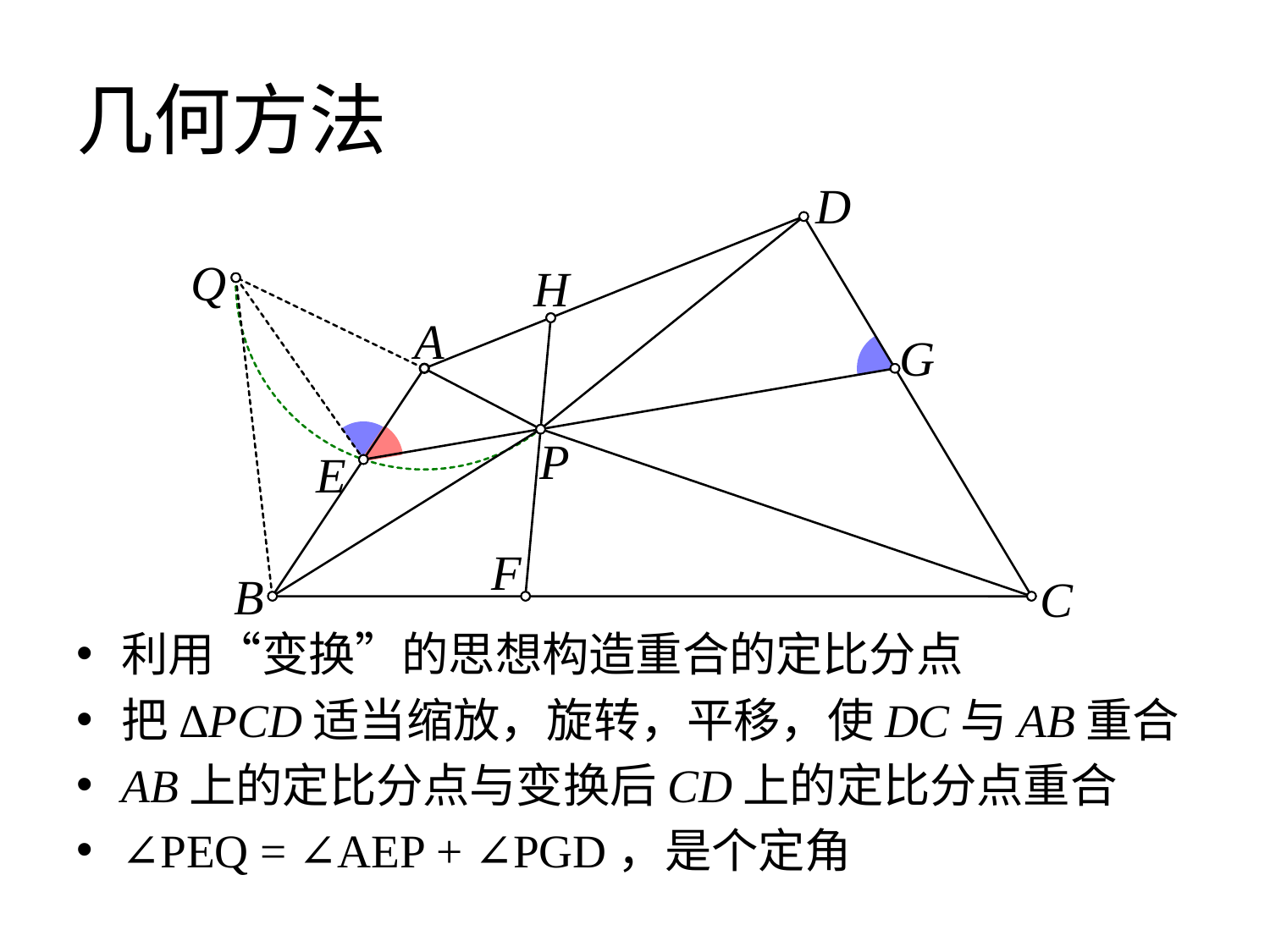

# 几何方法
D

Q
H
A
G
P
E
F
B
C
利用“变换”的思想构造重合的定比分点
把ΔPCD适当缩放，旋转，平移，使DC与AB重合
AB上的定比分点与变换后CD上的定比分点重合
∠PEQ = ∠AEP + ∠PGD，是个定角